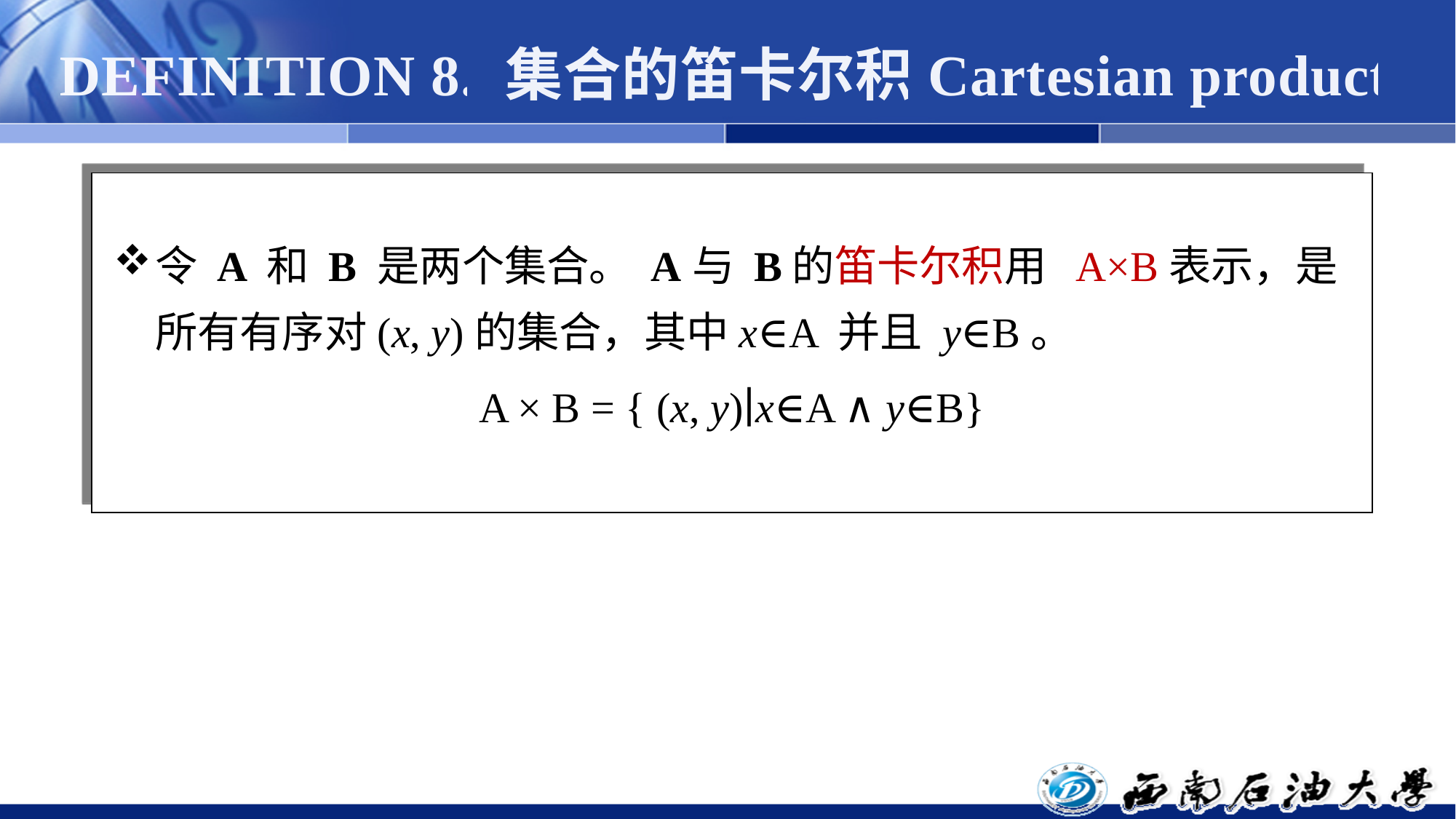

# DEFINITION 8. 集合的笛卡尔积Cartesian product

令 A 和 B 是两个集合。 A与 B的笛卡尔积用  A×B表示，是所有有序对(x, y)的集合，其中x∈A 并且 y∈B。
A × B = { (x, y)∣x∈A ∧ y∈B}